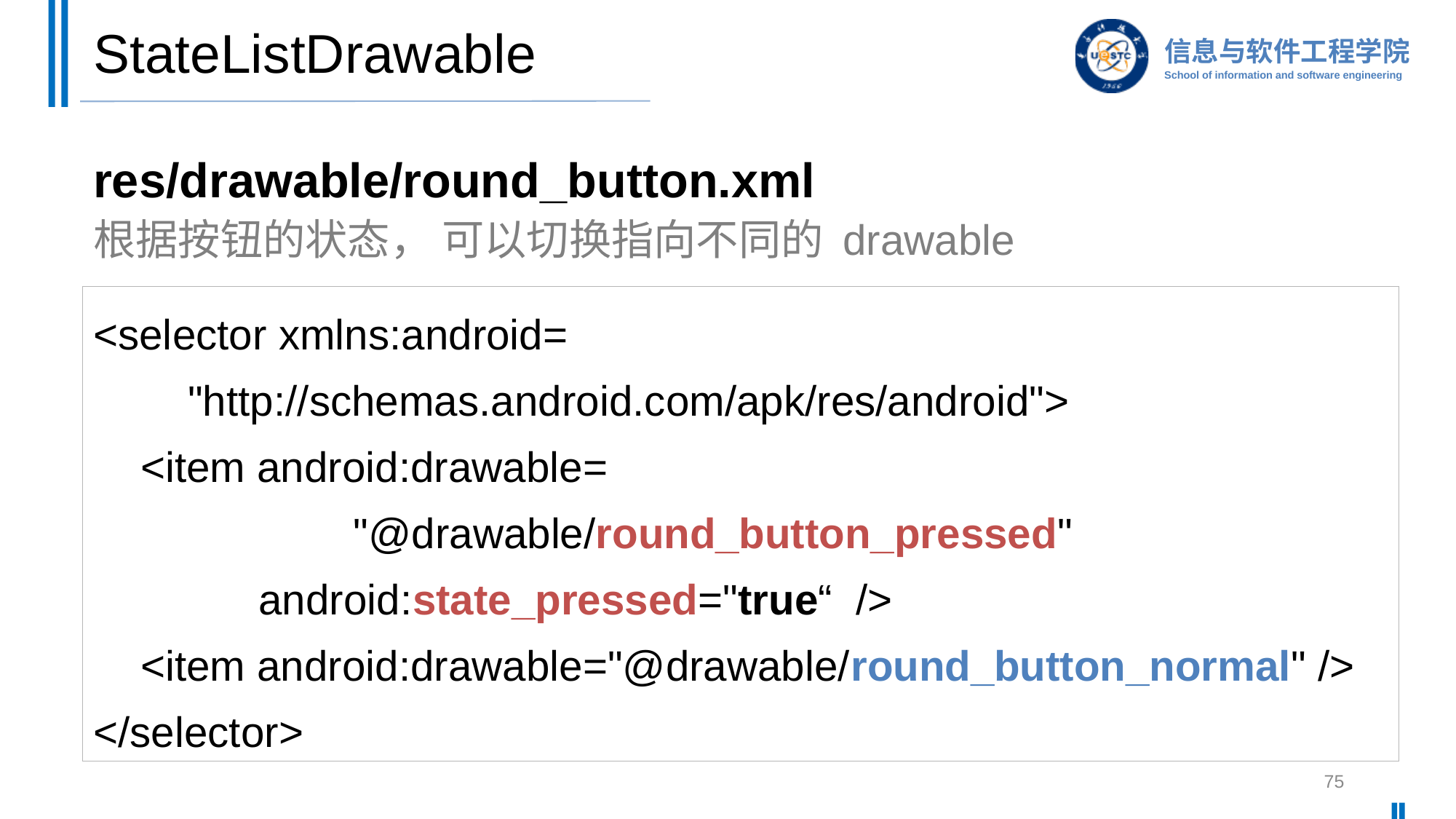

# StateListDrawable
res/drawable/round_button.xml
根据按钮的状态， 可以切换指向不同的 drawable
<selector xmlns:android=
        "http://schemas.android.com/apk/res/android">
    <item android:drawable=
                      "@drawable/round_button_pressed"
              android:state_pressed="true“  />
    <item android:drawable="@drawable/round_button_normal" />
</selector>
75